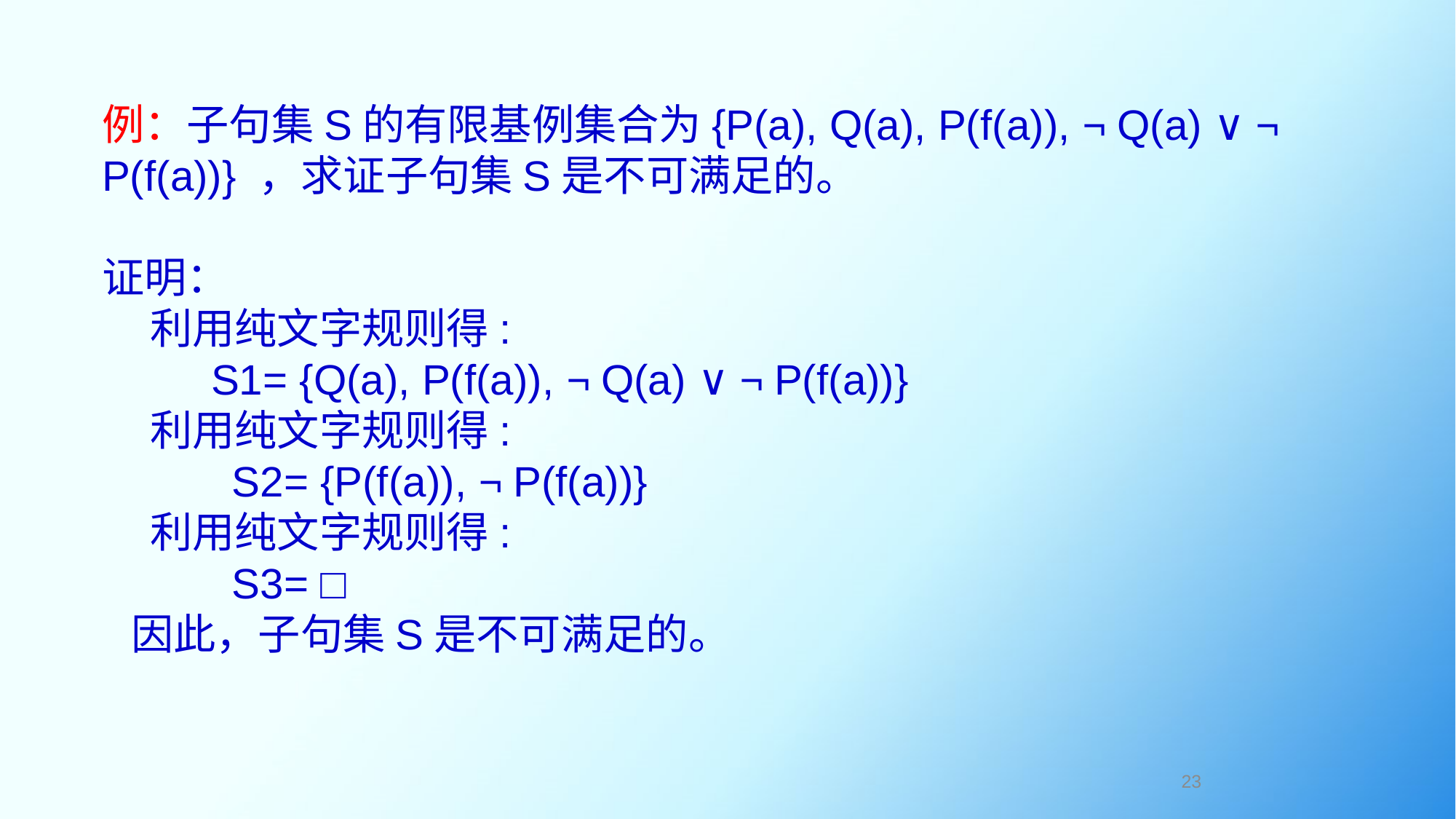

例：子句集S的有限基例集合为{P(a), Q(a), P(f(a)), ¬ Q(a) ∨ ¬ P(f(a))} ，求证子句集S是不可满足的。

证明：
    利用纯文字规则得:
	S1= {Q(a), P(f(a)), ¬ Q(a) ∨ ¬ P(f(a))}
    利用纯文字规则得:
           S2= {P(f(a)), ¬ P(f(a))}
    利用纯文字规则得:
           S3= □
  因此，子句集S是不可满足的。

23